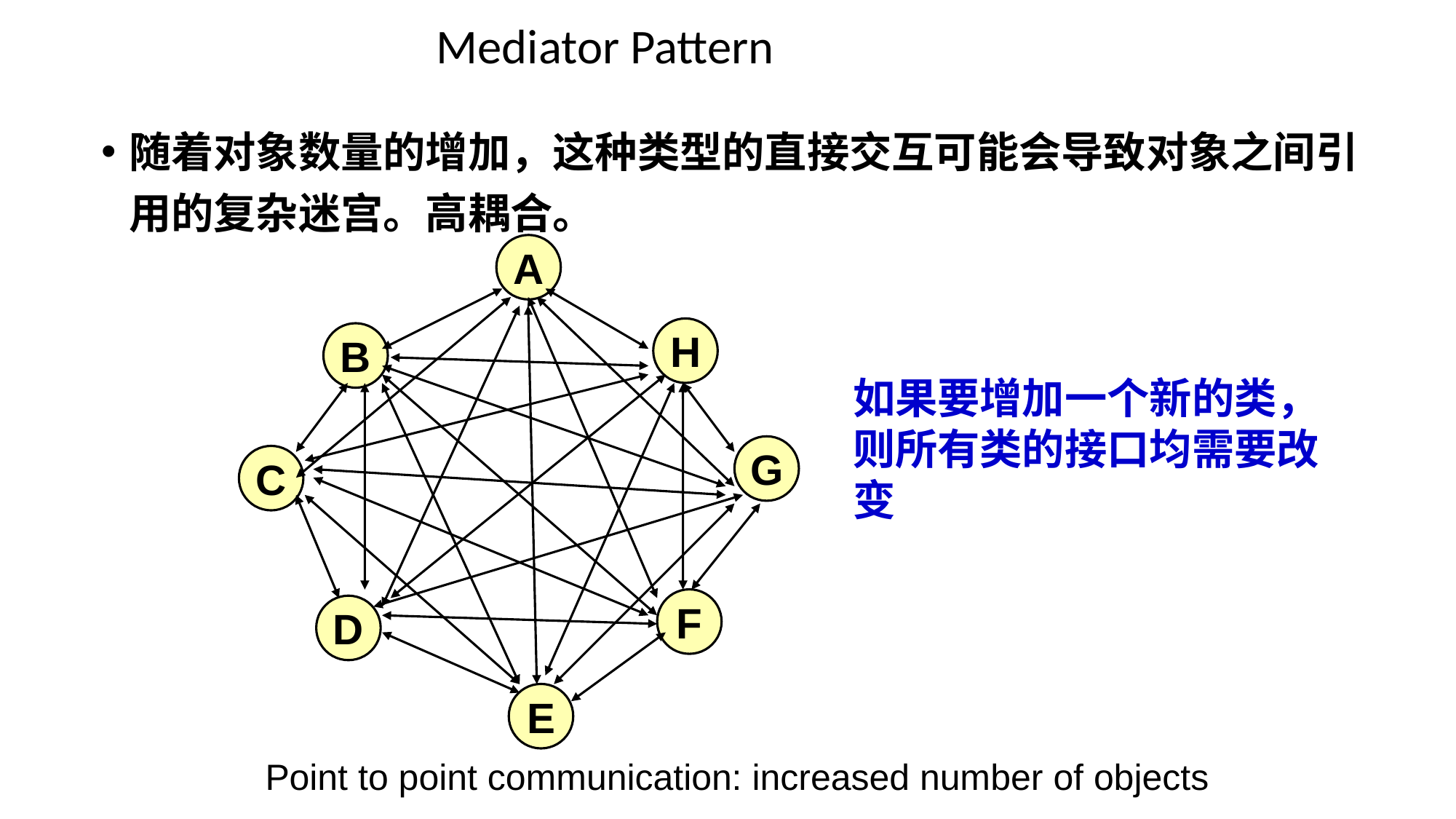

# Mediator Pattern
随着对象数量的增加，这种类型的直接交互可能会导致对象之间引用的复杂迷宫。高耦合。
A

H
B

如果要增加一个新的类，则所有类的接口均需要改变

G
C

F
D

E
Point to point communication: increased number of objects